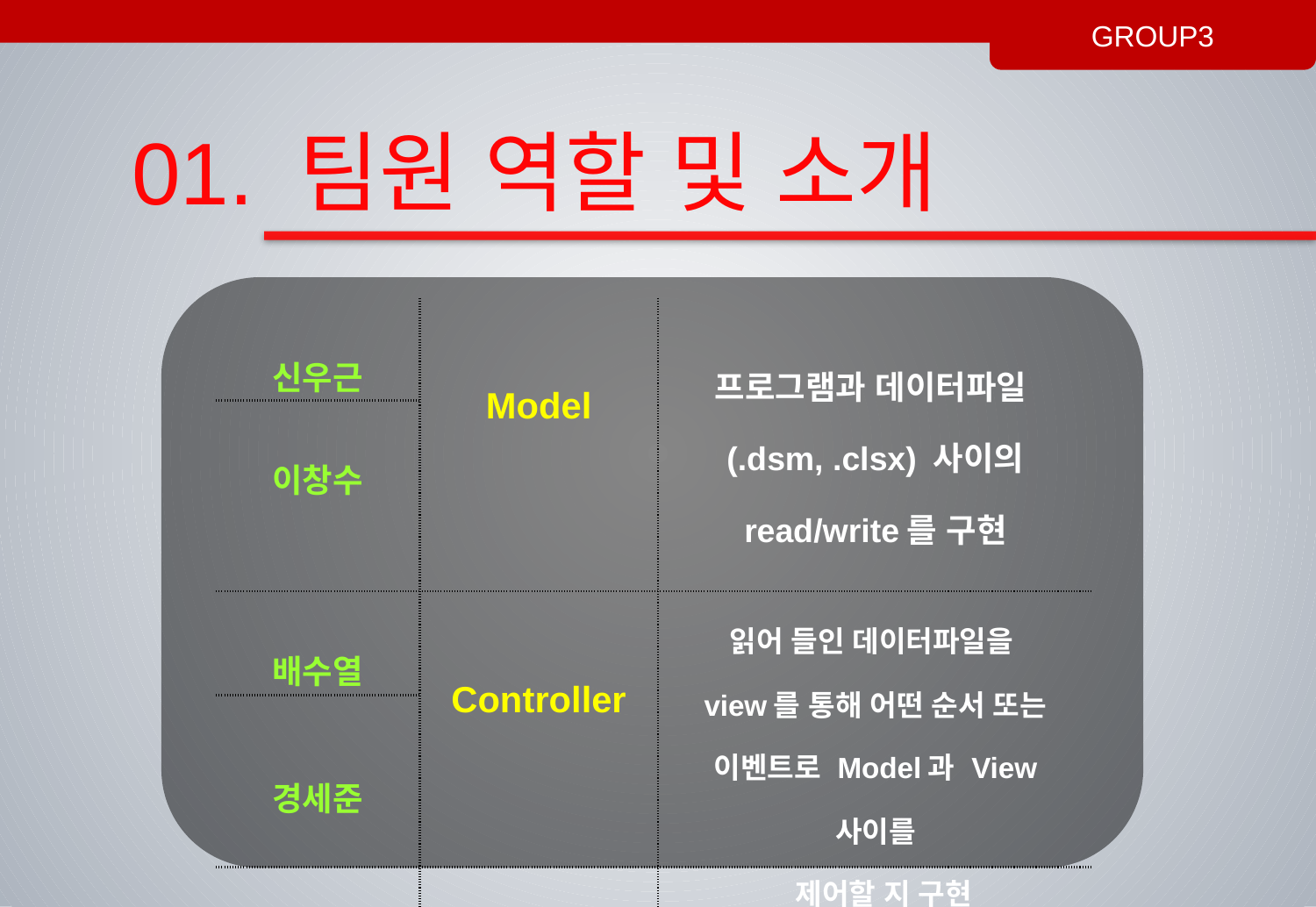

GROUP3

01. 팀원 역할 및 소개

| 신우근 | Model | 프로그램과 데이터파일(.dsm, .clsx) 사이의 read/write를 구현 |
| --- | --- | --- |
| 이창수 |  |  |
| 배수열 | Controller | 읽어 들인 데이터파일을 view를 통해 어떤 순서 또는 이벤트로 Model과 View 사이를 제어할 지 구현 |
| 경세준 |  |  |
| 황정근 | View | GUI 설계 및 구현 |